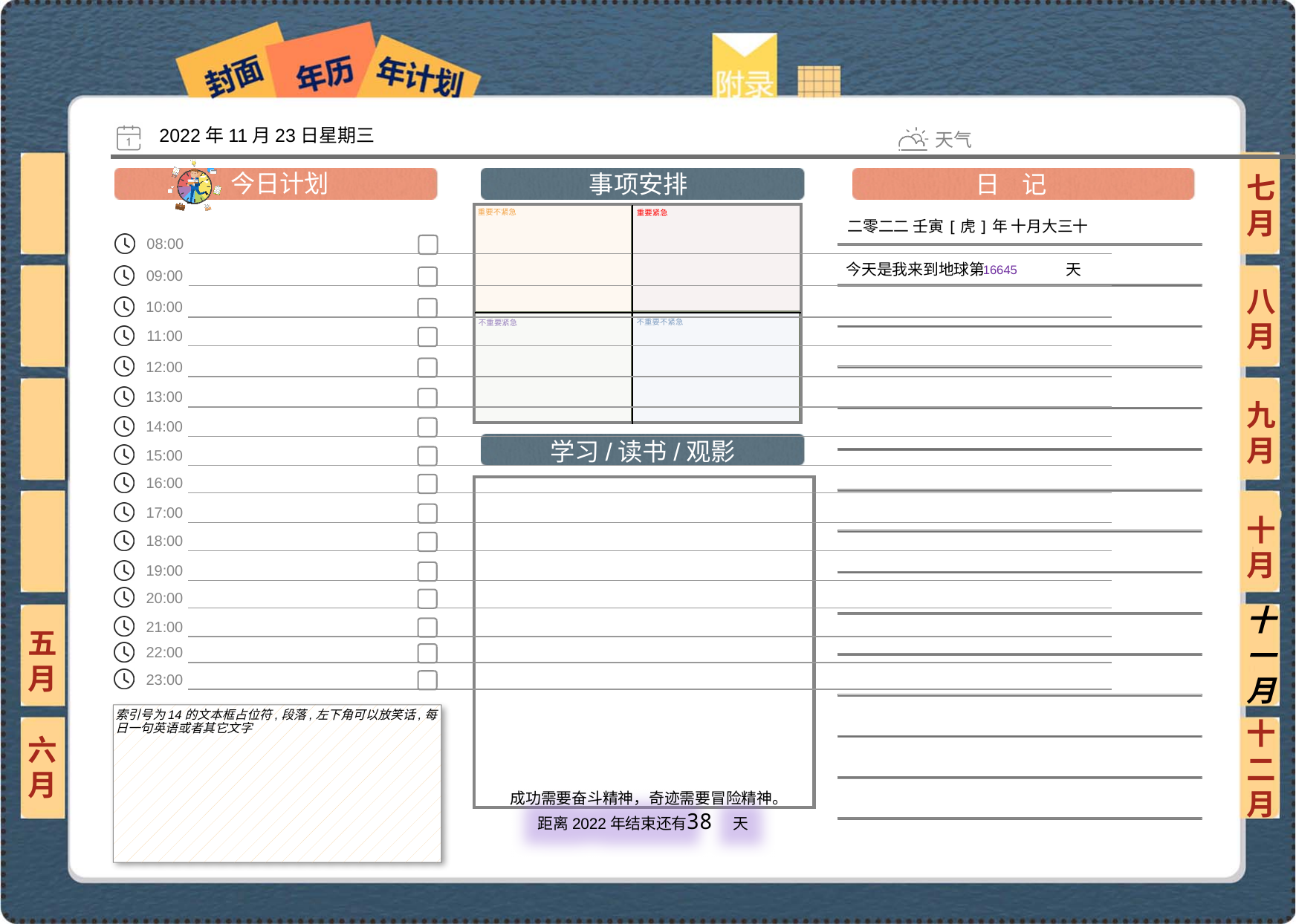

2022年11月23日星期三
七月
二零二二 壬寅[虎]年 十月大三十
16645
八月
九月
十月
十一月
五月
索引号为14的文本框占位符,段落,左下角可以放笑话,每日一句英语或者其它文字
六月
十二月
38
 成功需要奋斗精神，奇迹需要冒险精神。